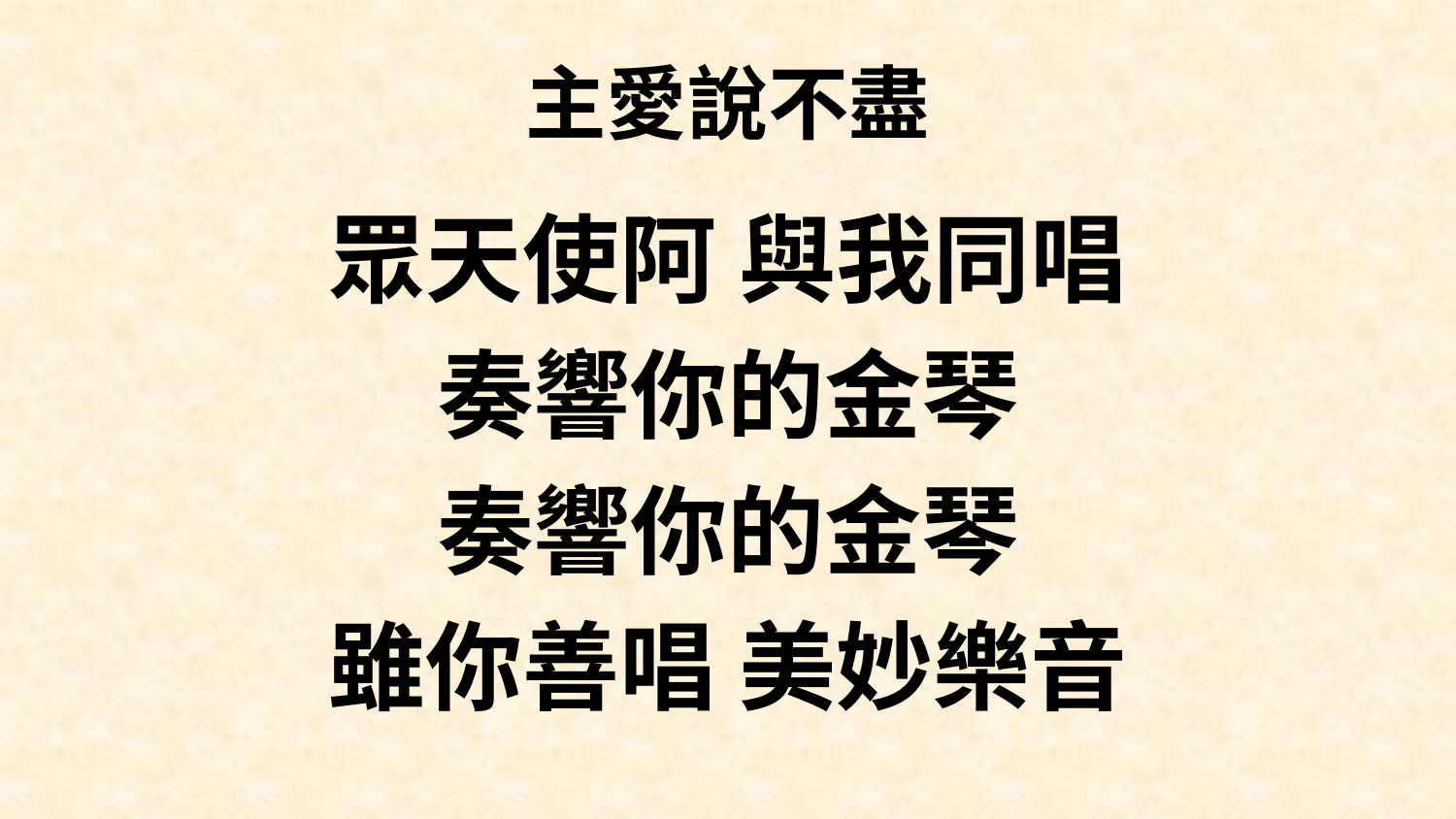

# 主愛說不盡
眾天使阿 與我同唱
奏響你的金琴
奏響你的金琴
雖你善唱 美妙樂音